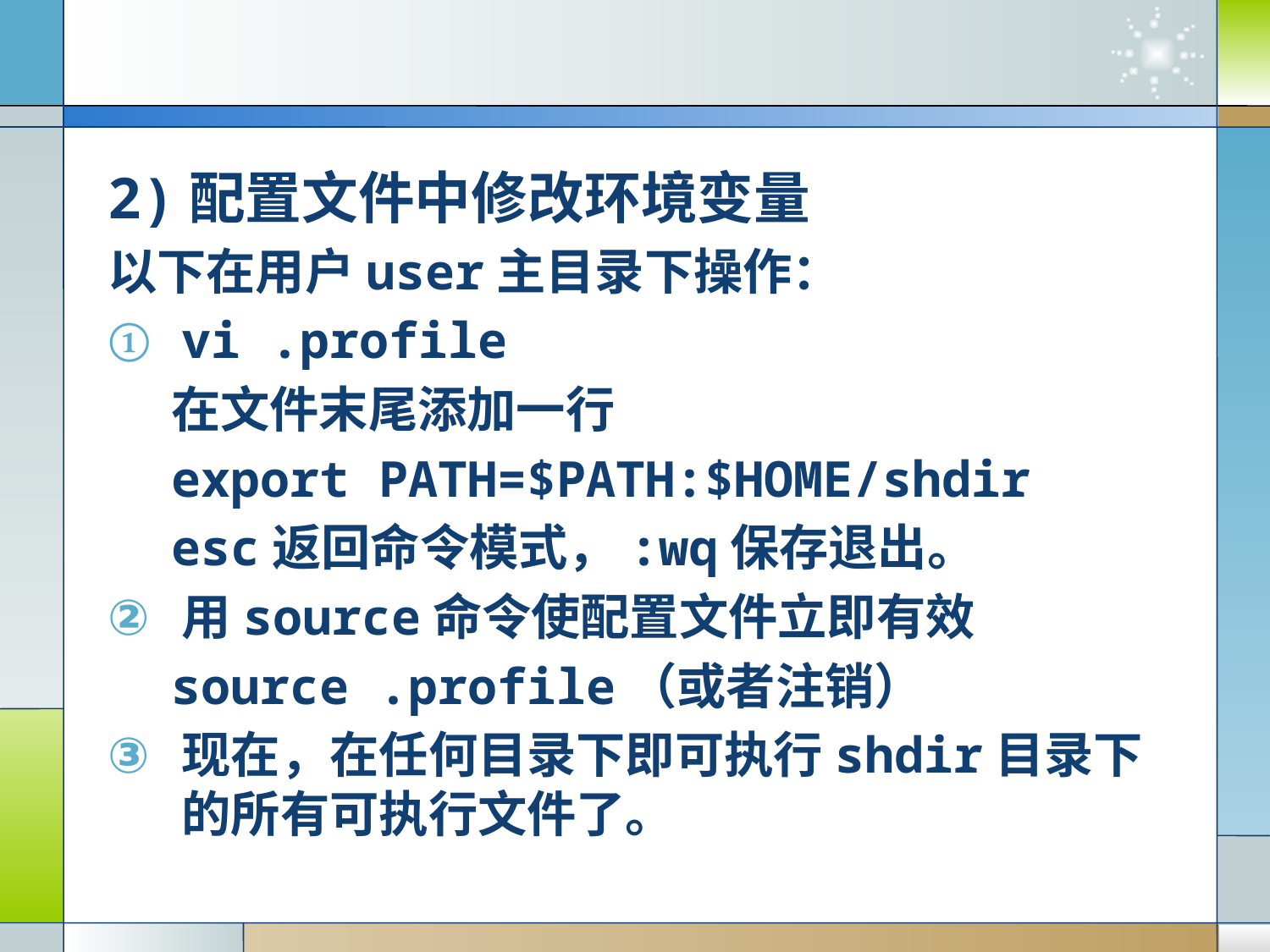

2)配置文件中修改环境变量
以下在用户user主目录下操作：
vi .profile
在文件末尾添加一行
export PATH=$PATH:$HOME/shdir
esc返回命令模式，:wq保存退出。
用source命令使配置文件立即有效
source .profile（或者注销）
现在，在任何目录下即可执行shdir目录下的所有可执行文件了。
# 53